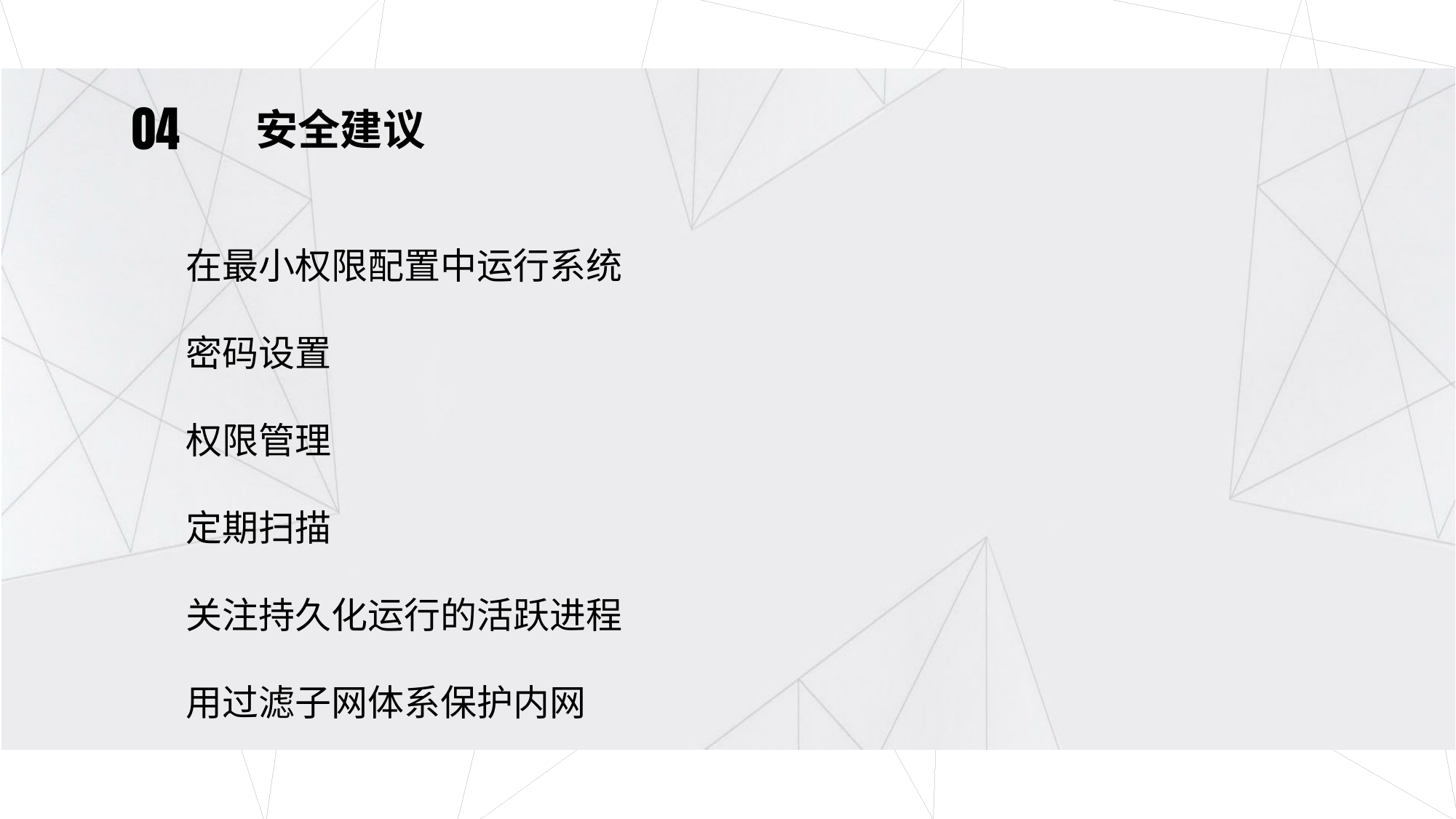

安全建议
04
在最小权限配置中运行系统

密码设置

权限管理

定期扫描

关注持久化运行的活跃进程

用过滤子网体系保护内网